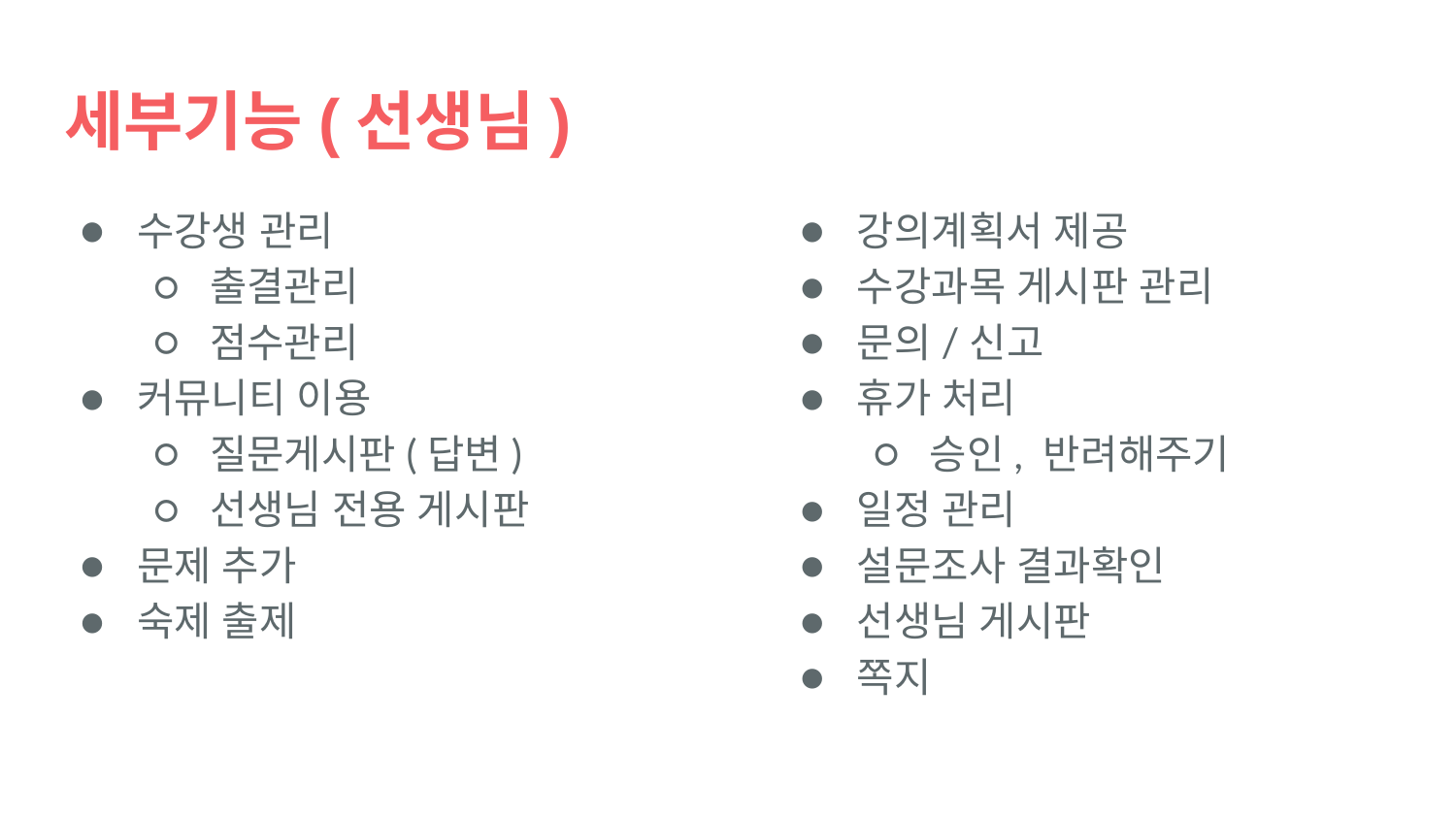

# 세부기능(선생님)
수강생 관리
출결관리
점수관리
커뮤니티 이용
질문게시판(답변)
선생님 전용 게시판
문제 추가
숙제 출제
강의계획서 제공
수강과목 게시판 관리
문의/신고
휴가 처리
승인, 반려해주기
일정 관리
설문조사 결과확인
선생님 게시판
쪽지